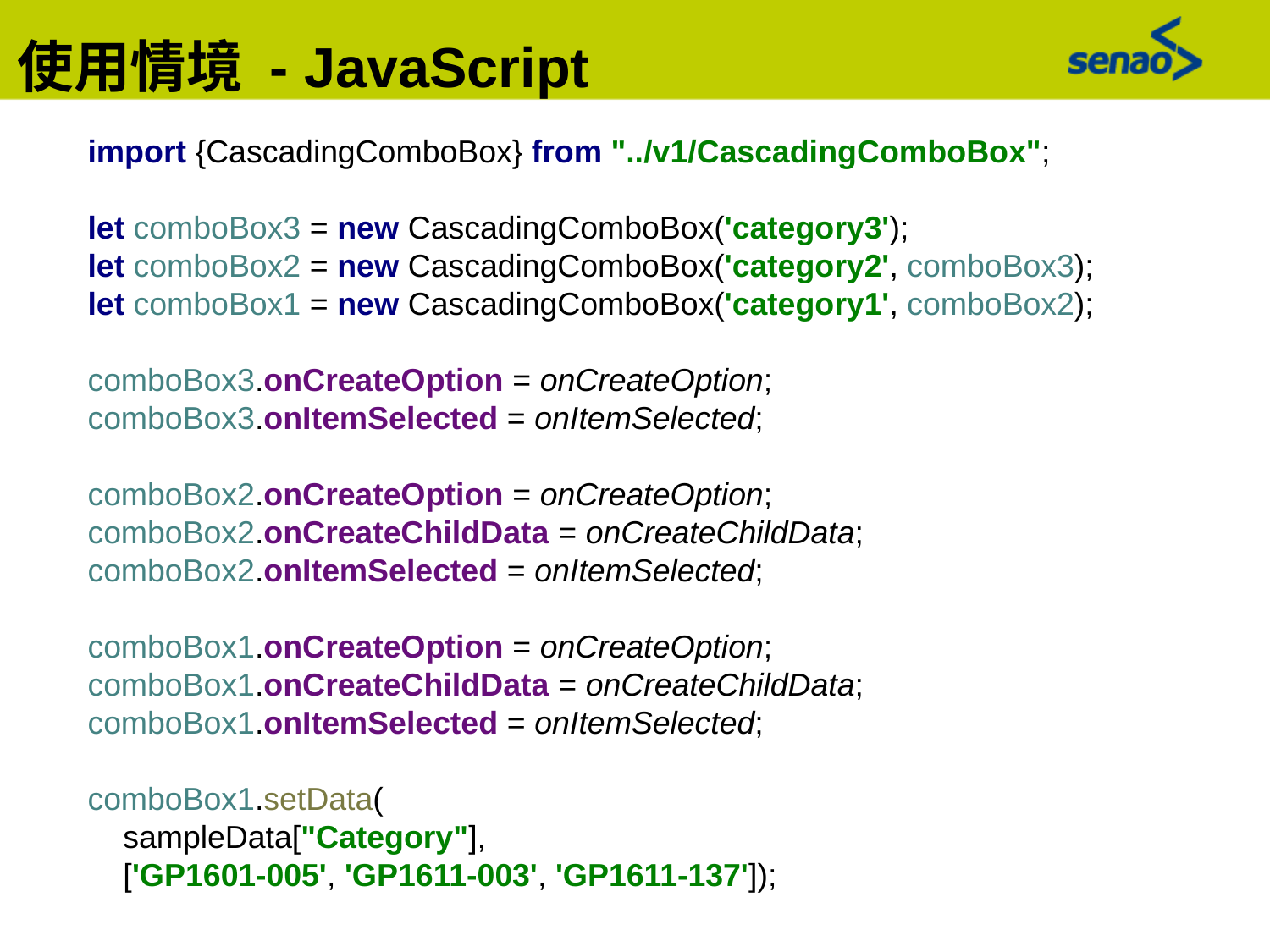

使用情境 - JavaScript
import {CascadingComboBox} from "../v1/CascadingComboBox";
let comboBox3 = new CascadingComboBox('category3');
let comboBox2 = new CascadingComboBox('category2', comboBox3);
let comboBox1 = new CascadingComboBox('category1', comboBox2);
comboBox3.onCreateOption = onCreateOption;
comboBox3.onItemSelected = onItemSelected;
comboBox2.onCreateOption = onCreateOption;
comboBox2.onCreateChildData = onCreateChildData;
comboBox2.onItemSelected = onItemSelected;
comboBox1.onCreateOption = onCreateOption;
comboBox1.onCreateChildData = onCreateChildData;
comboBox1.onItemSelected = onItemSelected;
comboBox1.setData(
    sampleData["Category"],
    ['GP1601-005', 'GP1611-003', 'GP1611-137']);